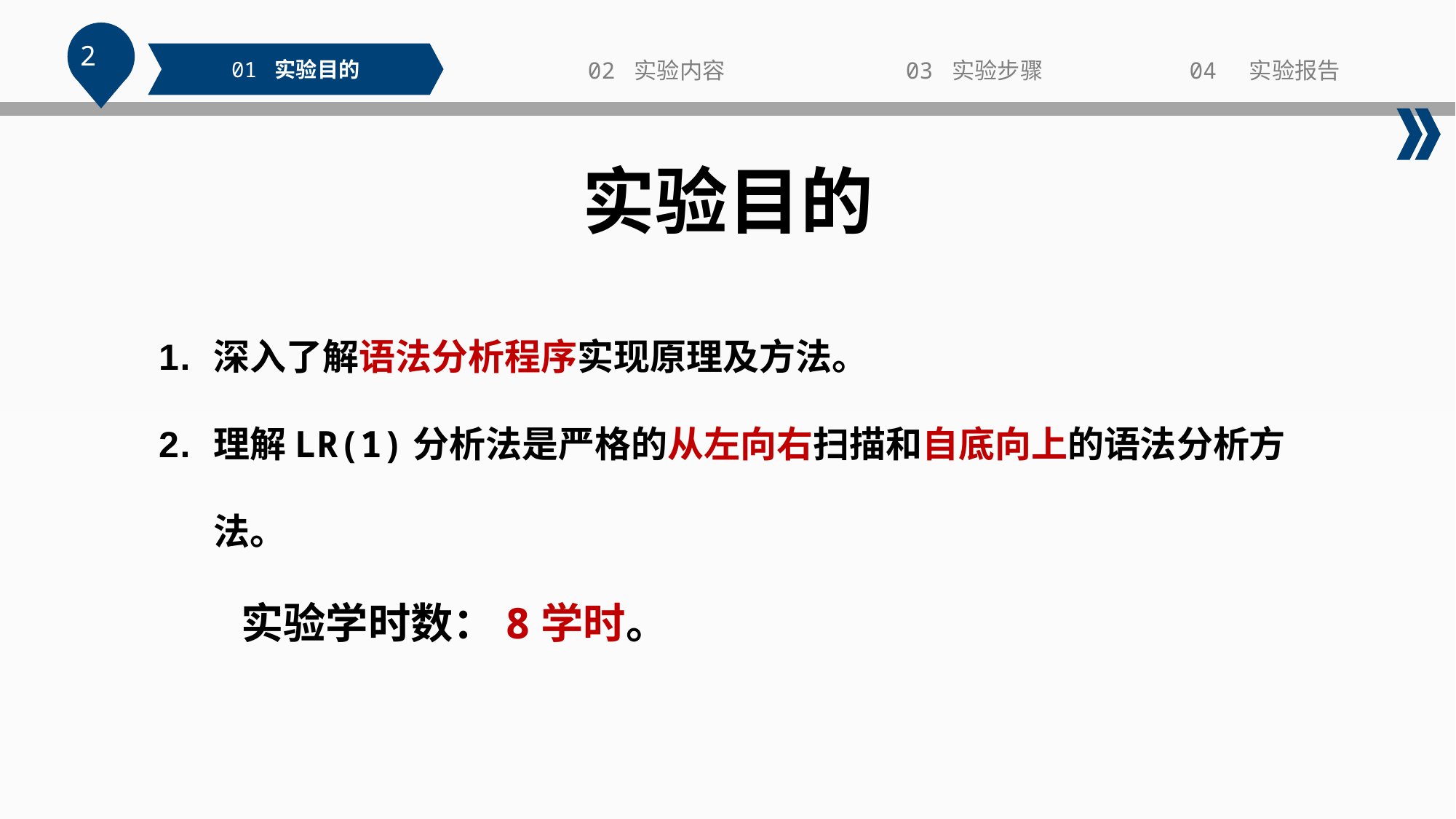

2

02 实验内容
03 实验步骤
04  实验报告
01 实验目的

实验目的
深入了解语法分析程序实现原理及方法。
理解LR(1)分析法是严格的从左向右扫描和自底向上的语法分析方法。

         实验学时数：8学时。